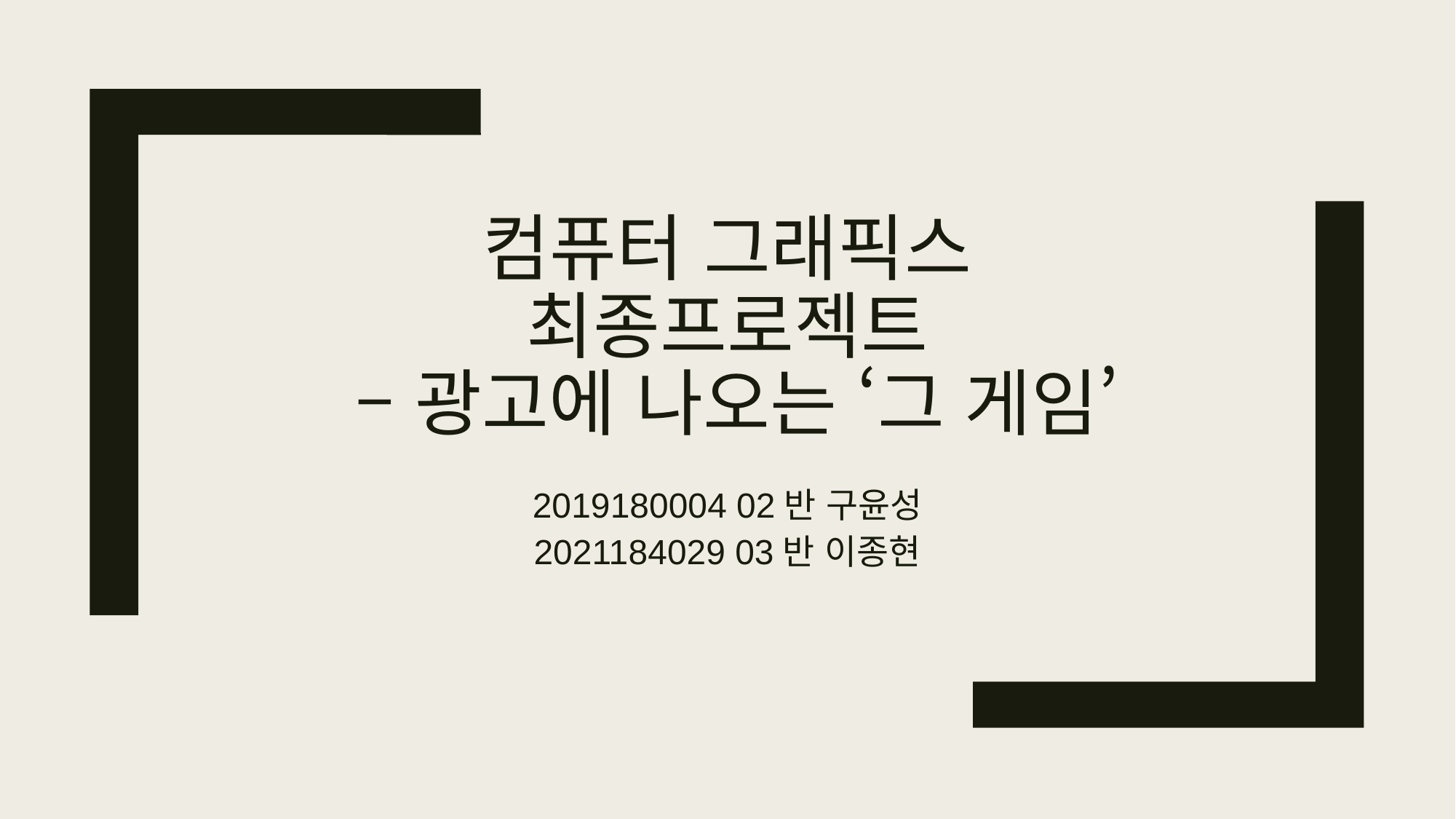

# 컴퓨터 그래픽스 최종프로젝트 – 광고에 나오는 ‘그 게임’
2019180004 02반 구윤성
2021184029 03반 이종현